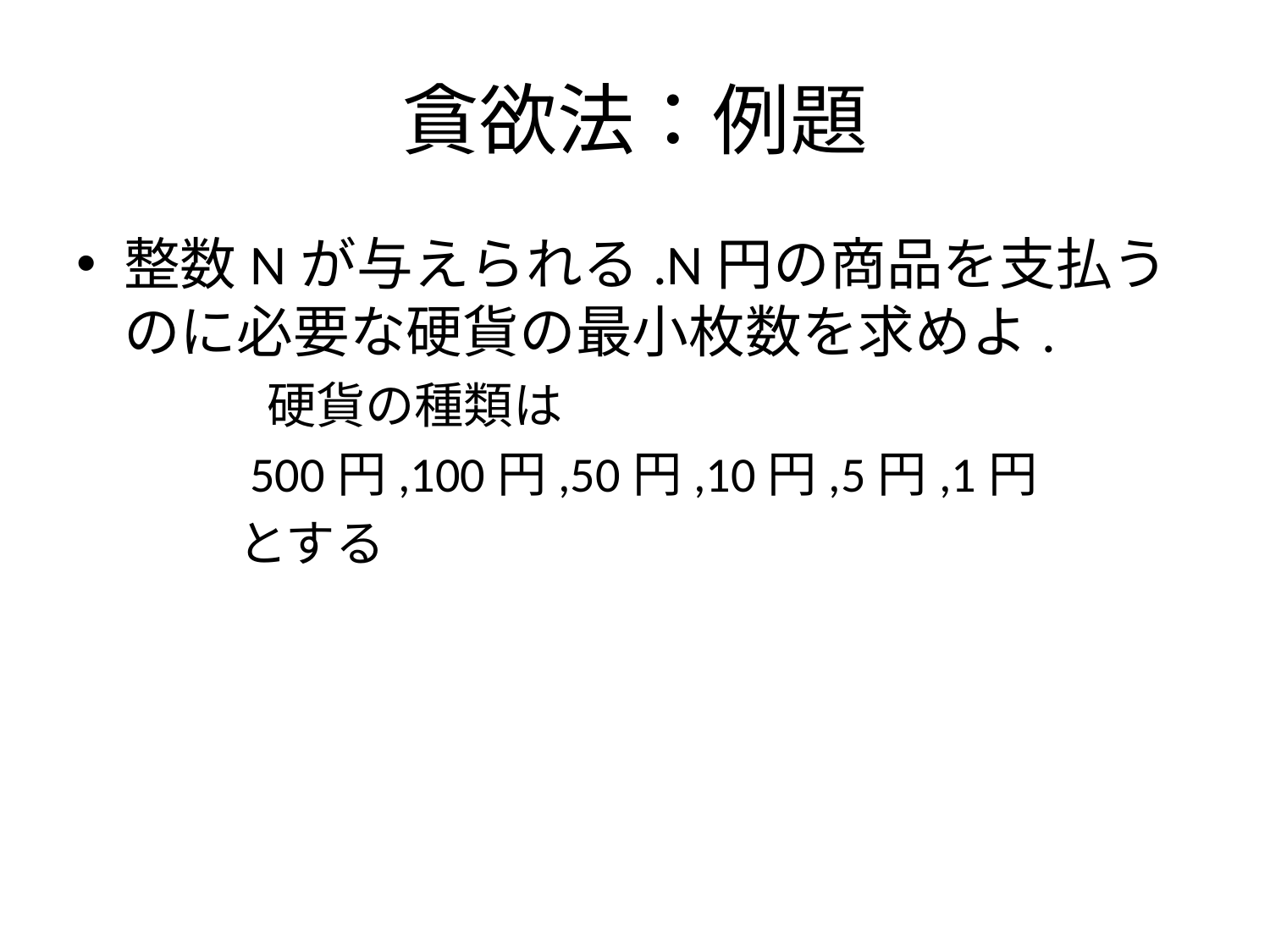

# 貪欲法：例題
整数Nが与えられる.N円の商品を支払うのに必要な硬貨の最小枚数を求めよ.
	硬貨の種類は
　　500円,100円,50円,10円,5円,1円
　　とする